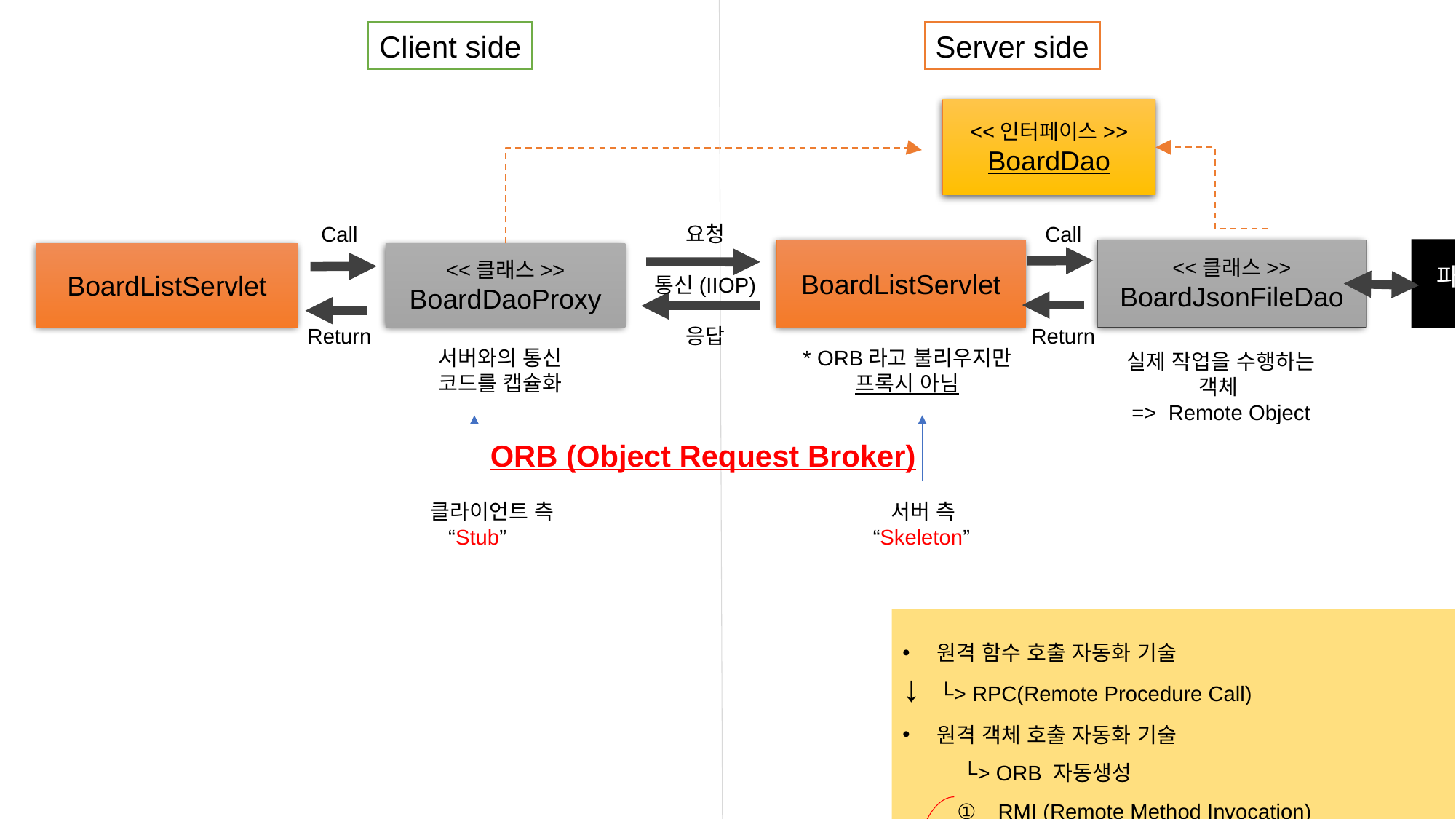

Client side
Server side
<<인터페이스>>
BoardDao
Call

Return
Call

Return
요청

통신(IIOP)

응답
BoardListServlet
<<클래스>>
BoardJsonFileDao
파일
BoardListServlet
<<클래스>>
BoardDaoProxy
서버와의 통신 코드를 캡슐화
* ORB라고 불리우지만 프록시 아님
실제 작업을 수행하는 객체
=>  Remote Object
ORB (Object Request Broker)

클라이언트 측 		  	    서버 측
  “Stub”				“Skeleton”

원격 함수 호출 자동화 기술
↓   └> RPC(Remote Procedure Call)
원격 객체 호출 자동화 기술
          └> ORB 자동생성
RMI (Remote Method Invocation)
EJB (Enterprise Java Bean(Object))
	↓  언어 종속 탈퇴
CORBA 공통 객체 요구 매개자 구조(Common Object Request Broker Architecture; CORBA, 코바)는
 OMG에서 정의한 규격으로서 소프트웨어 컴포넌트들을 언어와 사용환경에 대한 제약이 없는 통합을 위한 표준을 지칭.
	 ↓+ ”Web 기술” , + ”XML 데이터 포멧“
Web Service (WSDL…)
       ↓- ORB,  + “HTTP 프로토콜”
RESTful
                  └> OS, 언어종속탈퇴
                  └> Web 기술 기반 구축
                  └> “JSON”, XML, 데이터포맷

ORB 자동생성 기술
EX)
날씨앱
미세먼지앱
버스앱
주식앱
기상청
기상청
교통Data
증권

ORB 필요 없다
현재 쓰는 건 다
RESTful!